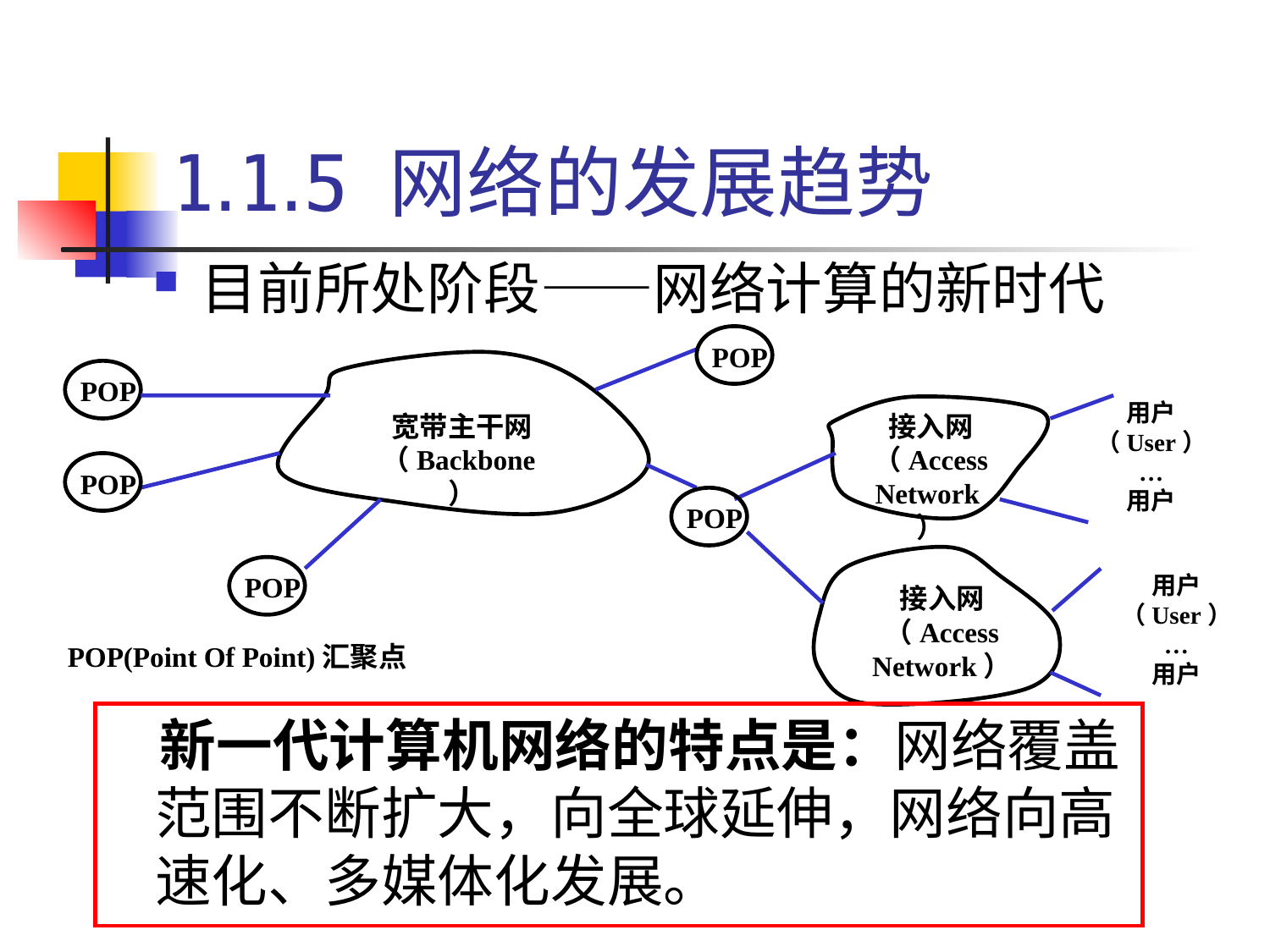

# 1.1.5 网络的发展趋势
目前所处阶段——网络计算的新时代

POP

宽带主干网
（Backbone）

POP

接入网（Access Network）

用户
（User）
…
用户

POP

POP

POP

用户
（User）
…
用户
接入网（Access Network）
POP(Point Of Point)汇聚点

   新一代计算机网络的特点是：网络覆盖范围不断扩大，向全球延伸，网络向高速化、多媒体化发展。